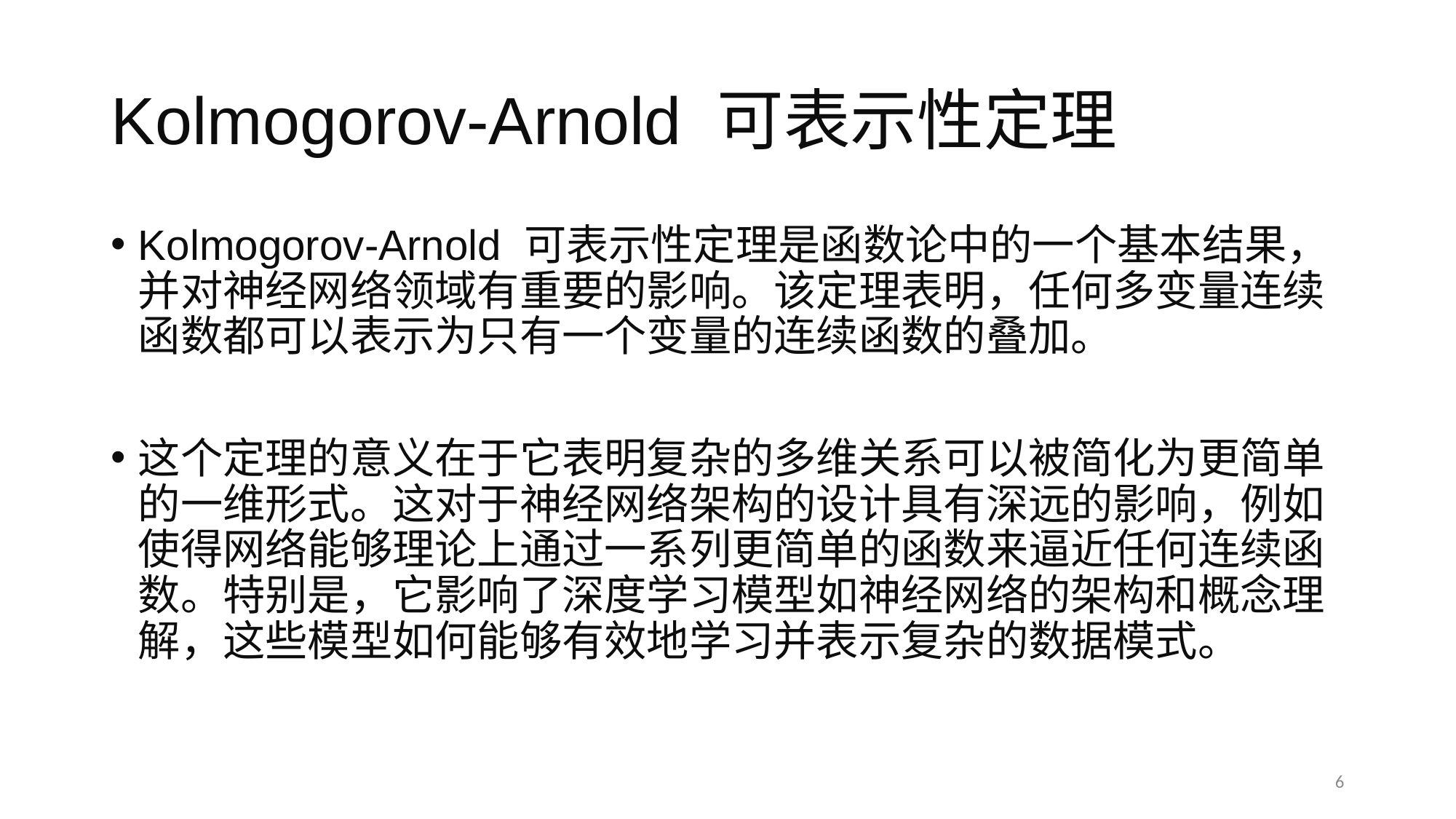

# Kolmogorov-Arnold 可表示性定理
Kolmogorov-Arnold 可表示性定理是函数论中的一个基本结果，并对神经网络领域有重要的影响。该定理表明，任何多变量连续函数都可以表示为只有一个变量的连续函数的叠加。

这个定理的意义在于它表明复杂的多维关系可以被简化为更简单的一维形式。这对于神经网络架构的设计具有深远的影响，例如使得网络能够理论上通过一系列更简单的函数来逼近任何连续函数。特别是，它影响了深度学习模型如神经网络的架构和概念理解，这些模型如何能够有效地学习并表示复杂的数据模式。

6